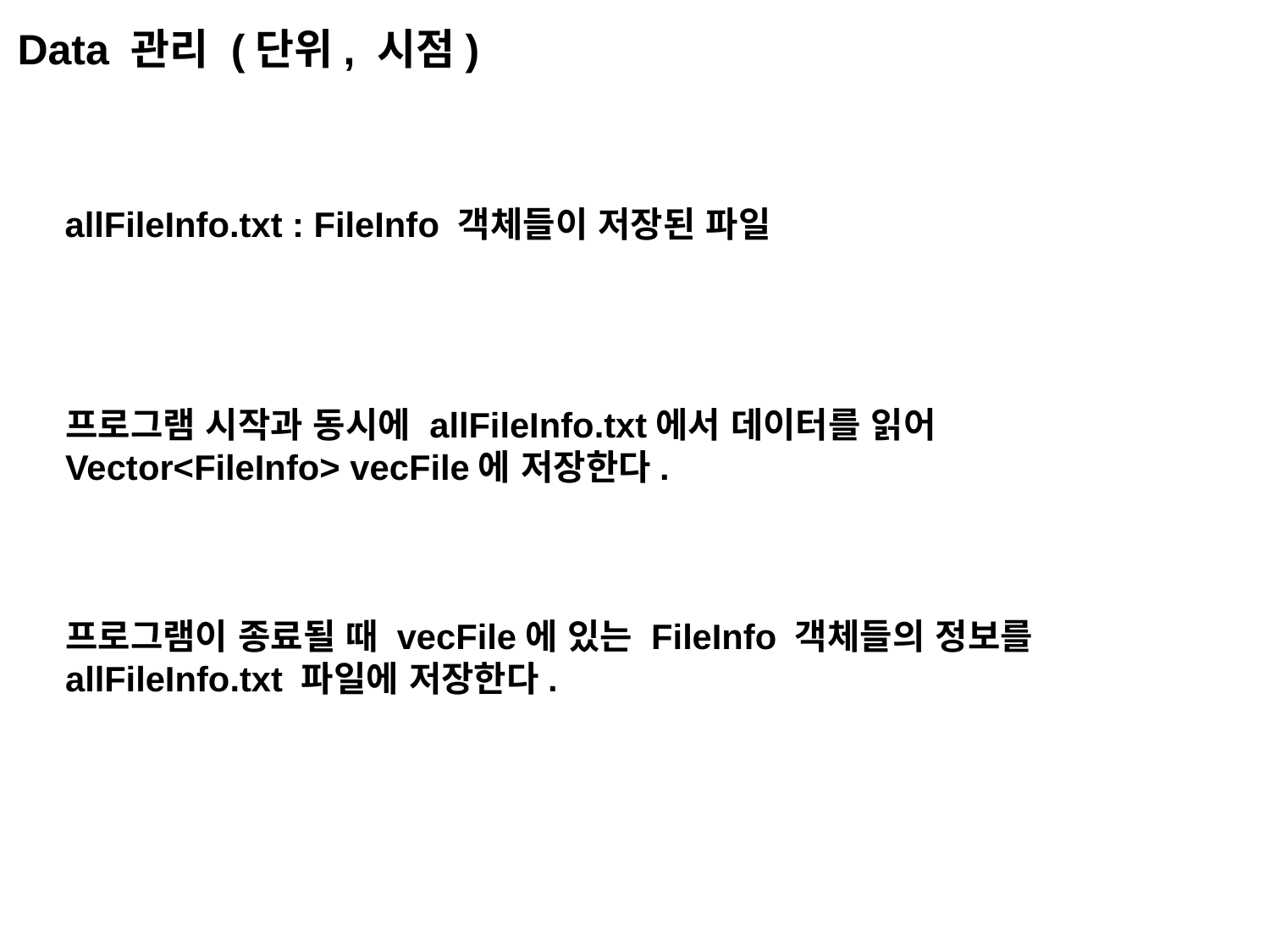

Data 관리 (단위, 시점)
allFileInfo.txt : FileInfo 객체들이 저장된 파일
프로그램 시작과 동시에 allFileInfo.txt에서 데이터를 읽어 Vector<FileInfo> vecFile에 저장한다.

프로그램이 종료될 때 vecFile에 있는 FileInfo 객체들의 정보를
allFileInfo.txt 파일에 저장한다.